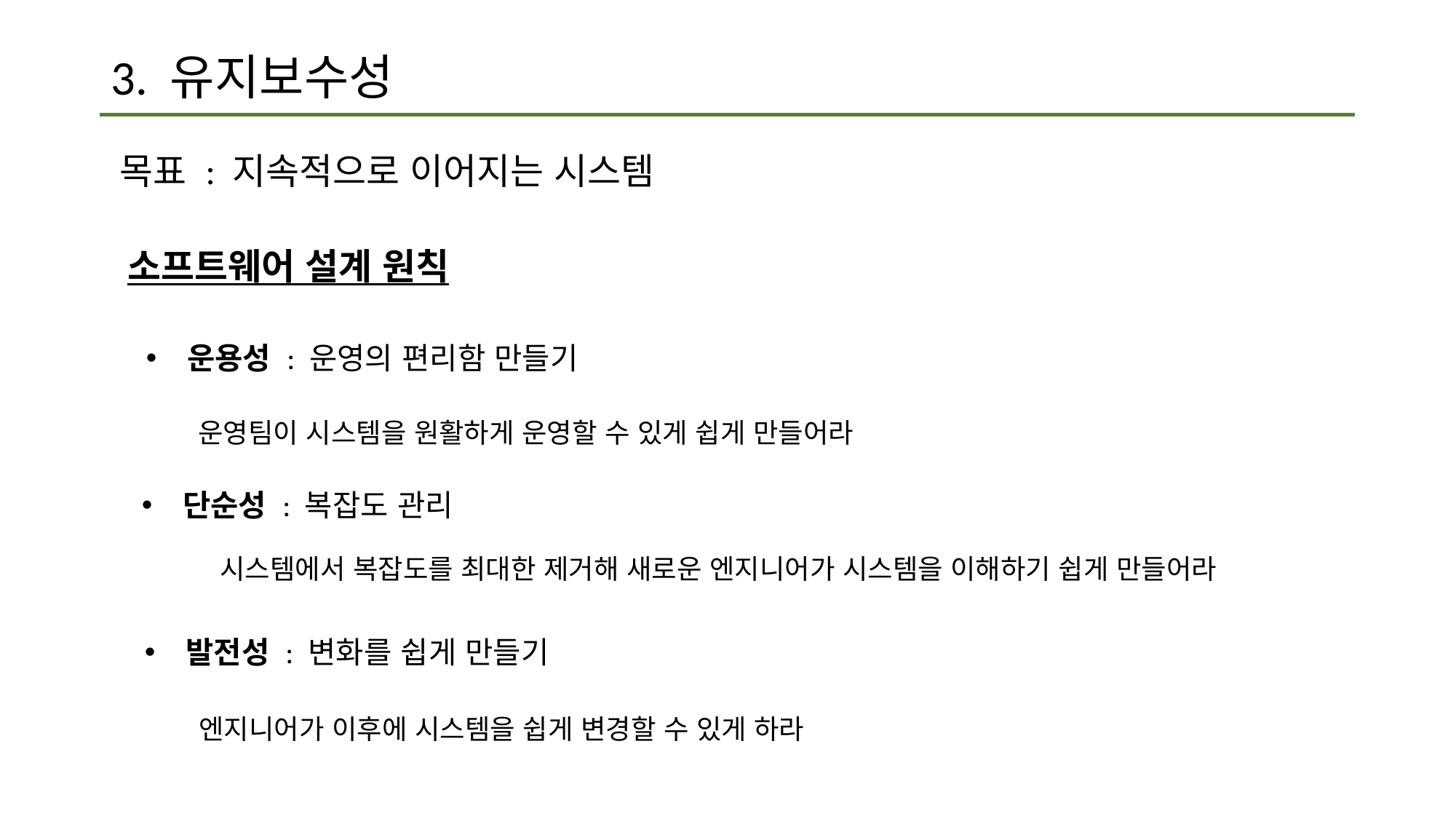

# 3. 유지보수성
목표 : 지속적으로 이어지는 시스템
소프트웨어 설계 원칙
운용성 : 운영의 편리함 만들기
운영팀이 시스템을 원활하게 운영할 수 있게 쉽게 만들어라
단순성 : 복잡도 관리
시스템에서 복잡도를 최대한 제거해 새로운 엔지니어가 시스템을 이해하기 쉽게 만들어라
발전성 : 변화를 쉽게 만들기
엔지니어가 이후에 시스템을 쉽게 변경할 수 있게 하라